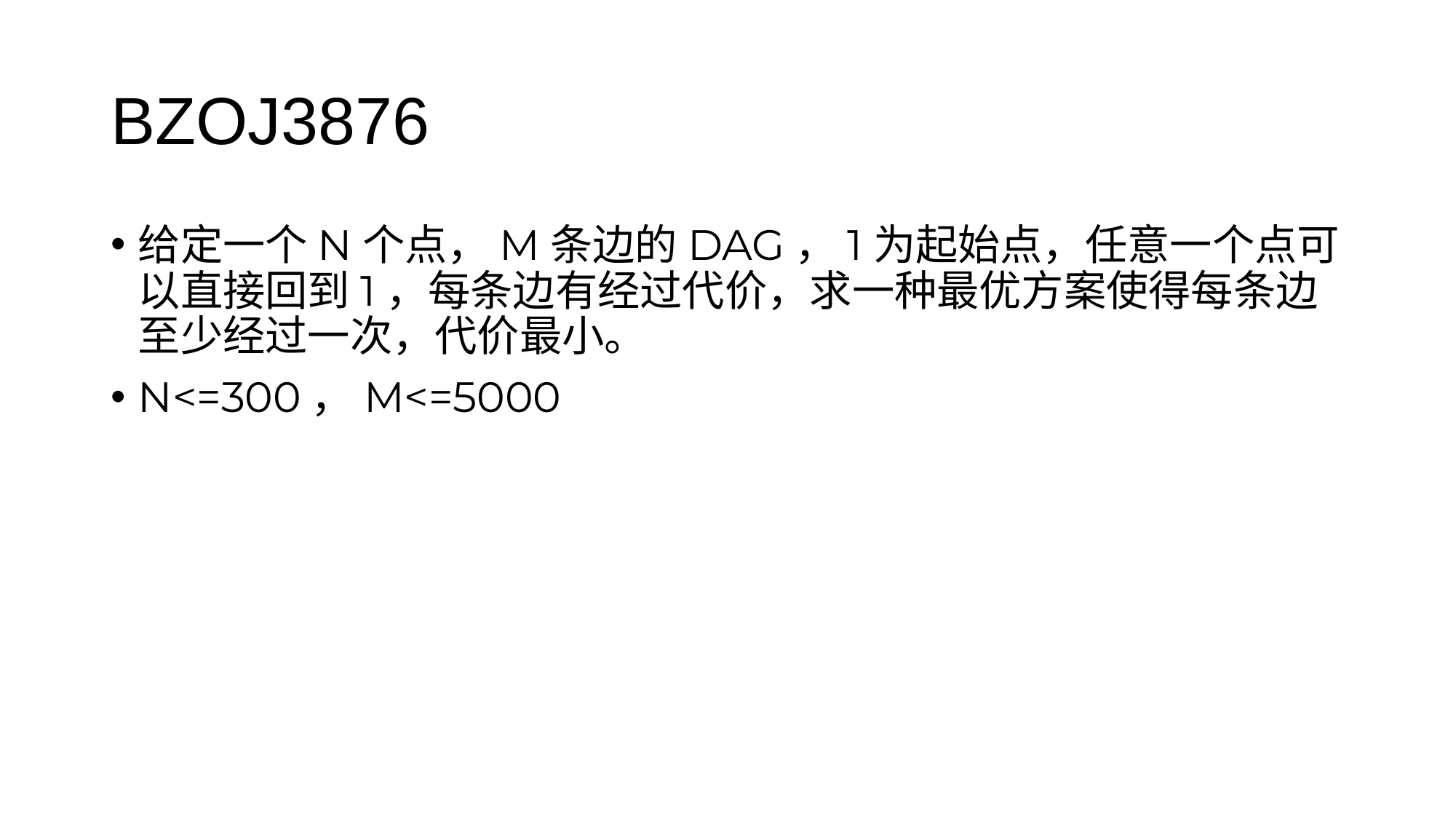

# BZOJ3876
给定一个N个点，M条边的DAG，1为起始点，任意一个点可以直接回到1，每条边有经过代价，求一种最优方案使得每条边至少经过一次，代价最小。
N<=300，M<=5000